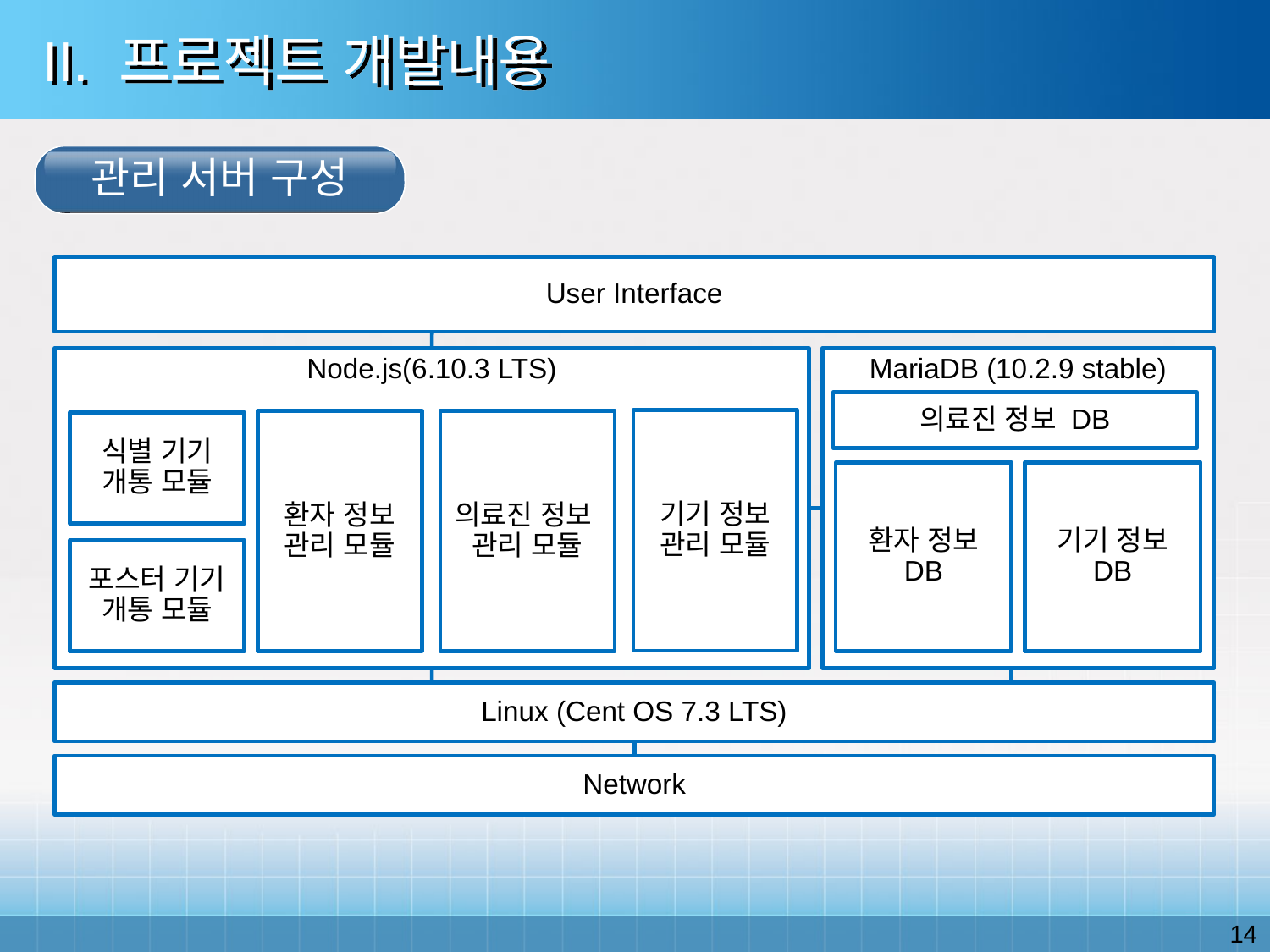

# II. 프로젝트 개발내용
관리 서버 구성

User Interface
Node.js(6.10.3 LTS)
MariaDB (10.2.9 stable)
의료진 정보 DB
기기 정보
관리 모듈
환자 정보
관리 모듈
의료진 정보
관리 모듈
식별 기기 개통 모듈
환자 정보
DB
기기 정보
DB
포스터 기기 개통 모듈
Linux (Cent OS 7.3 LTS)
Network
14